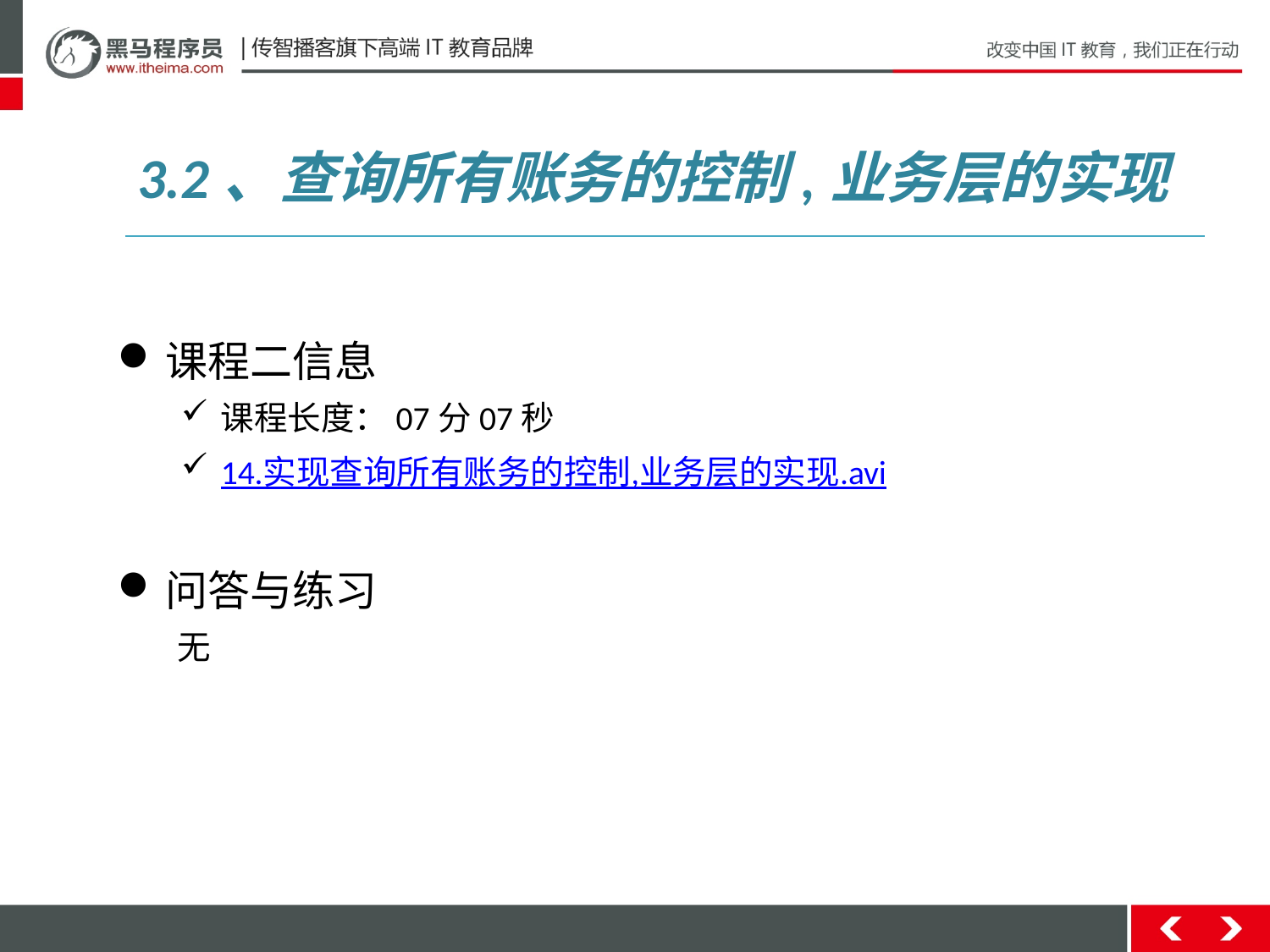

3.2、查询所有账务的控制,业务层的实现

课程二信息
课程长度：07分07秒
14.实现查询所有账务的控制,业务层的实现.avi

问答与练习
       无